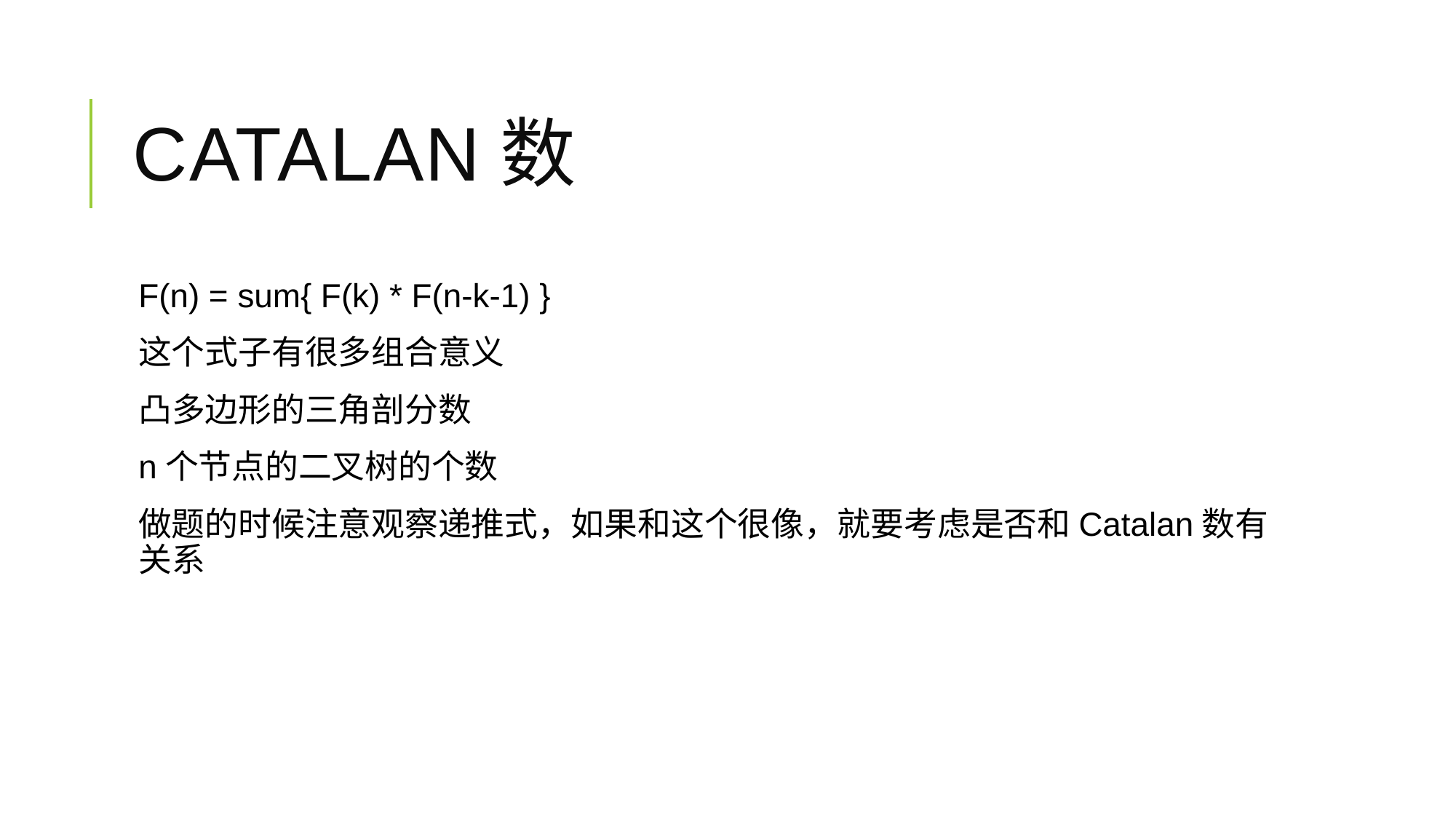

# catalan数
F(n) = sum{ F(k) * F(n-k-1) }
这个式子有很多组合意义
凸多边形的三角剖分数
n个节点的二叉树的个数
做题的时候注意观察递推式，如果和这个很像，就要考虑是否和Catalan数有关系